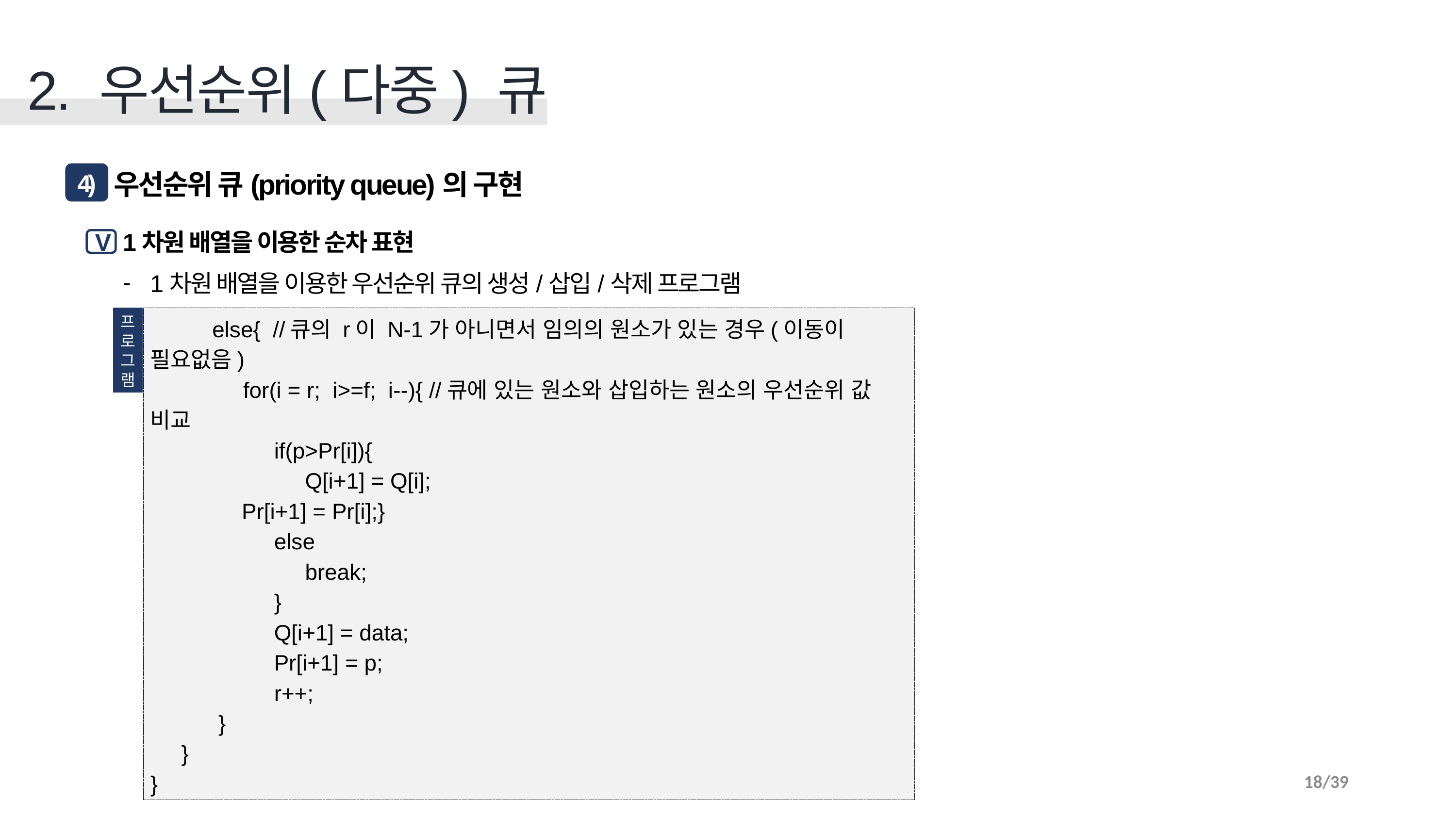

2. 우선순위(다중) 큐

 우선순위 큐(priority queue)의 구현
4)
1차원 배열을 이용한 순차 표현

1차원 배열을 이용한 우선순위 큐의 생성/삽입/삭제 프로그램
V
프
로
그
램
          else{  //큐의 r이 N-1가 아니면서 임의의 원소가 있는 경우(이동이 필요없음)
               for(i = r;  i>=f;  i--){ //큐에 있는 원소와 삽입하는 원소의 우선순위 값 비교
                    if(p>Pr[i]){
                         Q[i+1] = Q[i];
	   Pr[i+1] = Pr[i];}
                    else
                         break;
                    }
                    Q[i+1] = data;
                    Pr[i+1] = p;
                    r++;
           }
     }
}
18/39